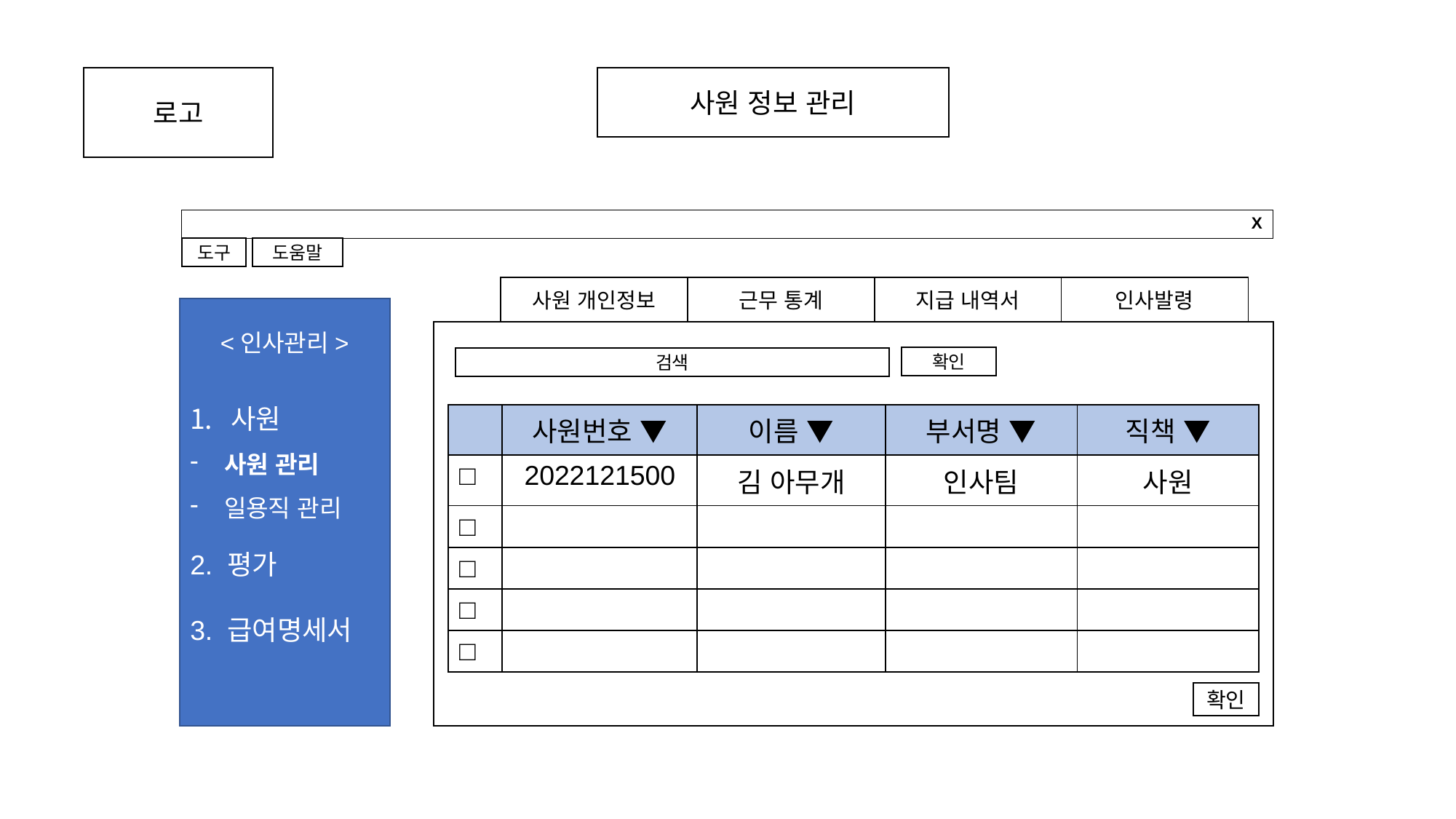

로고
사원 정보 관리
# X
도움말
도구
| 사원 개인정보 | 근무 통계 | 지급 내역서 | 인사발령 |
| --- | --- | --- | --- |
<인사관리>

사원
사원 관리
일용직 관리

2. 평가

3. 급여명세서

확인
검색
|  | 사원번호 ▼ | 이름 ▼ | 부서명 ▼ | 직책 ▼ |
| --- | --- | --- | --- | --- |
| □ | 2022121500 | 김 아무개 | 인사팀 | 사원 |
| □ |  |  |  |  |
| □ |  |  |  |  |
| □ |  |  |  |  |
| □ |  |  |  |  |
확인